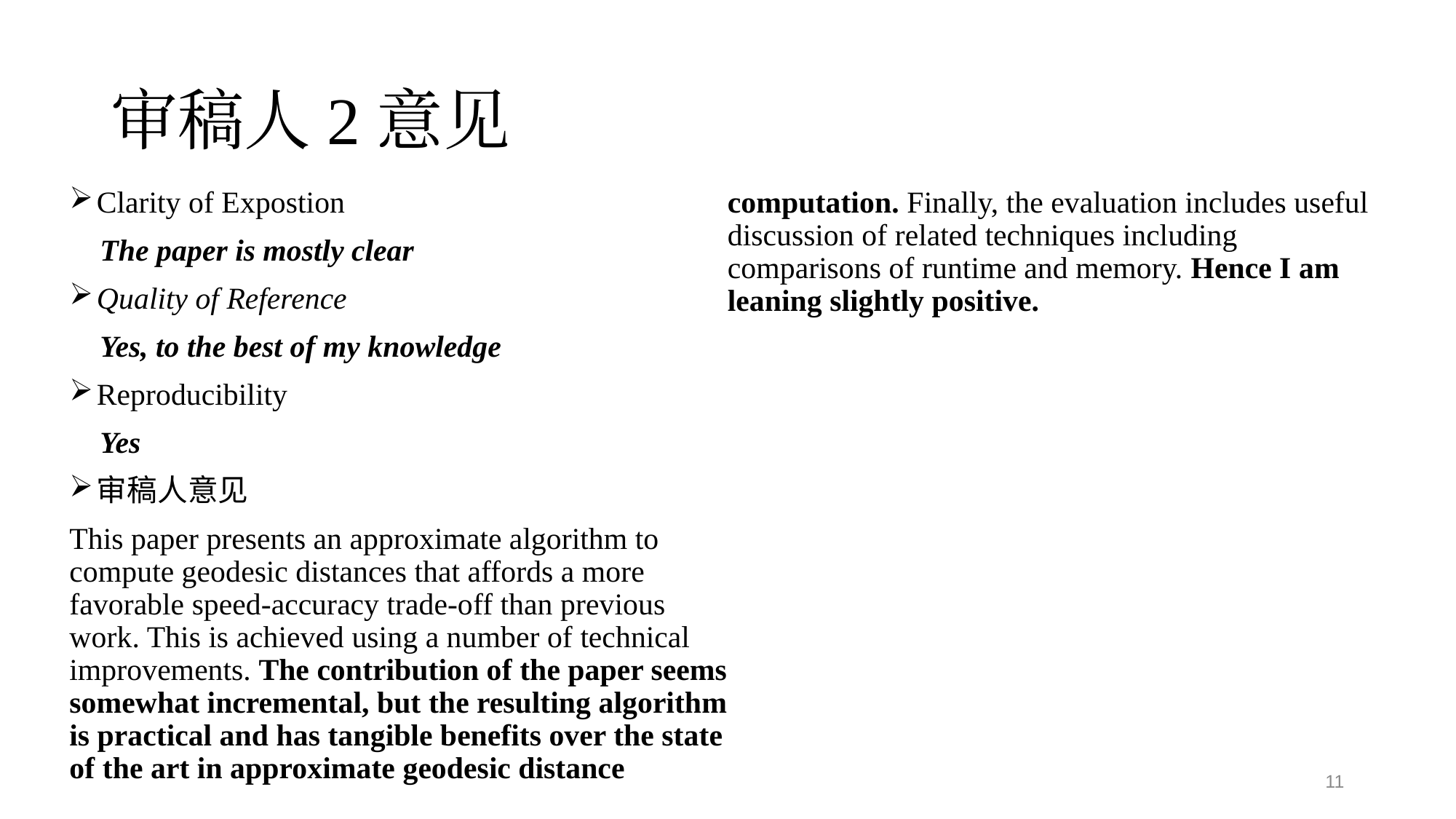

# 审稿人2意见
Clarity of Expostion
    The paper is mostly clear
Quality of Reference
    Yes, to the best of my knowledge
Reproducibility
    Yes
审稿人意见
This paper presents an approximate algorithm to compute geodesic distances that affords a more favorable speed-accuracy trade-off than previous work. This is achieved using a number of technical improvements. The contribution of the paper seems somewhat incremental, but the resulting algorithm is practical and has tangible benefits over the state of the art in approximate geodesic distance computation. Finally, the evaluation includes useful discussion of related techniques including comparisons of runtime and memory. Hence I am leaning slightly positive.
11